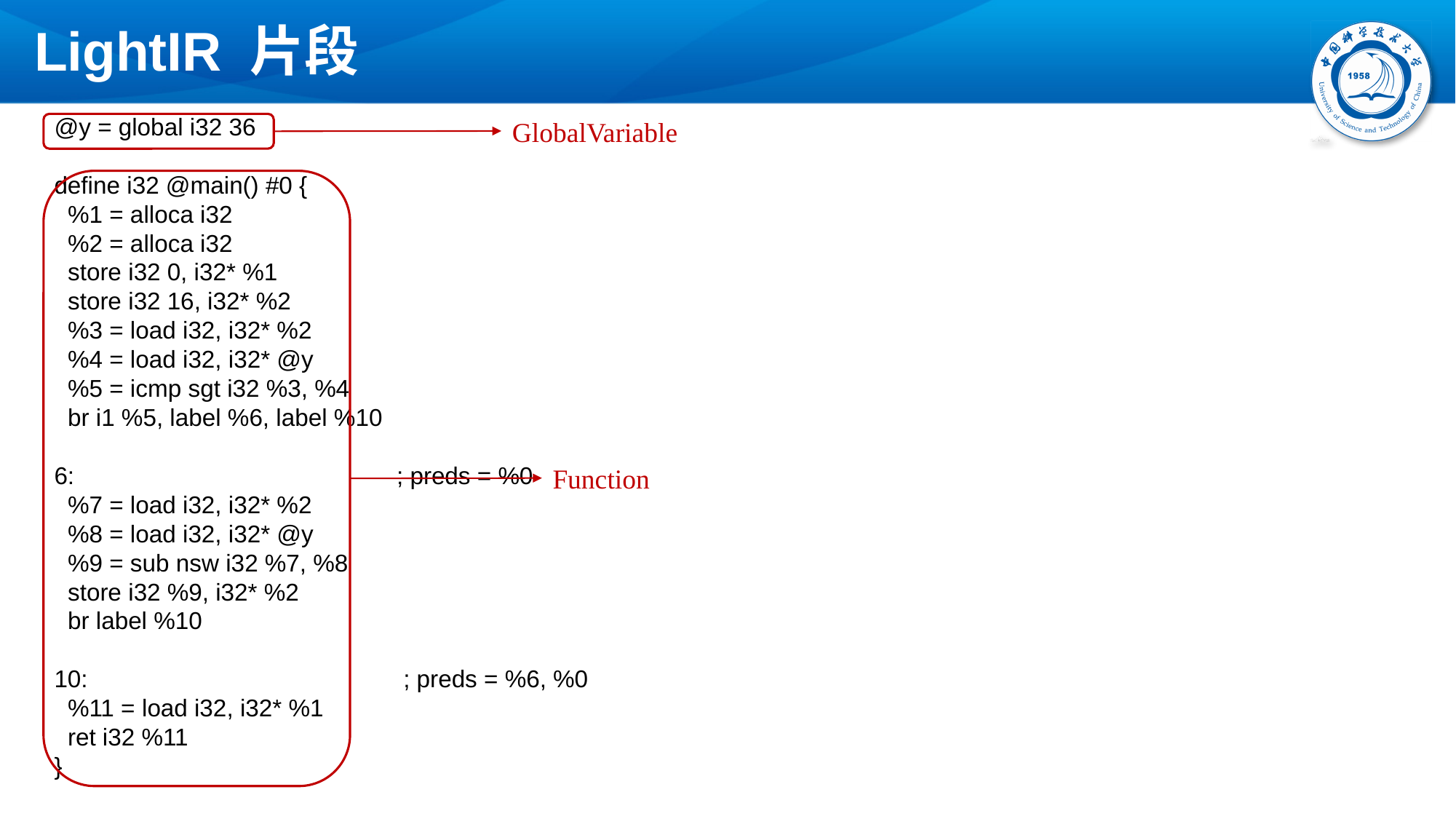

# LightIR 片段
@y = global i32 36

define i32 @main() #0 {
  %1 = alloca i32
  %2 = alloca i32
  store i32 0, i32* %1
  store i32 16, i32* %2
  %3 = load i32, i32* %2
  %4 = load i32, i32* @y
  %5 = icmp sgt i32 %3, %4
  br i1 %5, label %6, label %10

6:                                                ; preds = %0
  %7 = load i32, i32* %2
  %8 = load i32, i32* @y
  %9 = sub nsw i32 %7, %8
  store i32 %9, i32* %2
  br label %10

10:                                               ; preds = %6, %0
  %11 = load i32, i32* %1
  ret i32 %11
}
GlobalVariable

Function